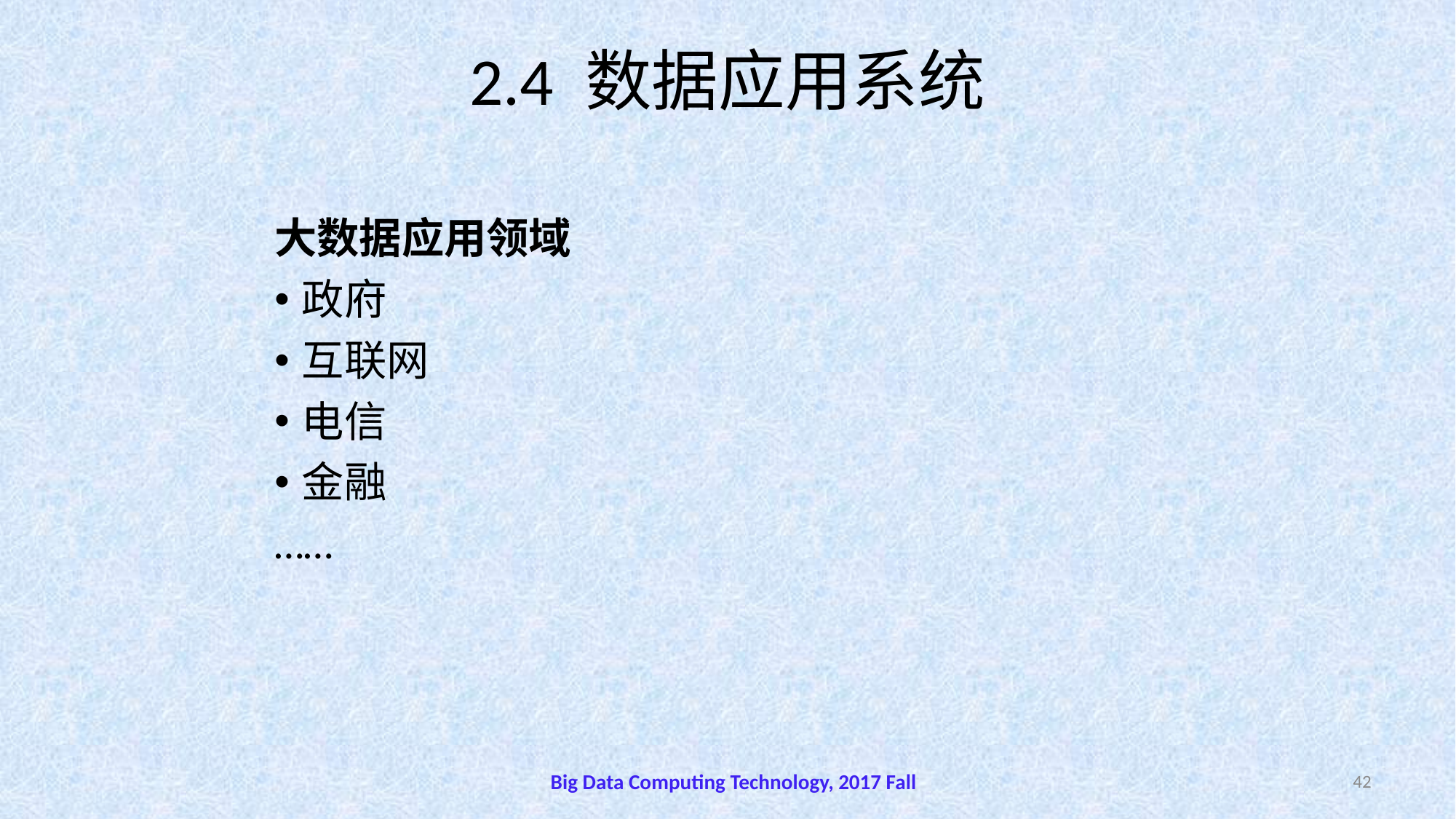

# 2.4 数据应用系统
大数据应用领域
政府
互联网
电信
金融
……
Big Data Computing Technology, 2017 Fall
42